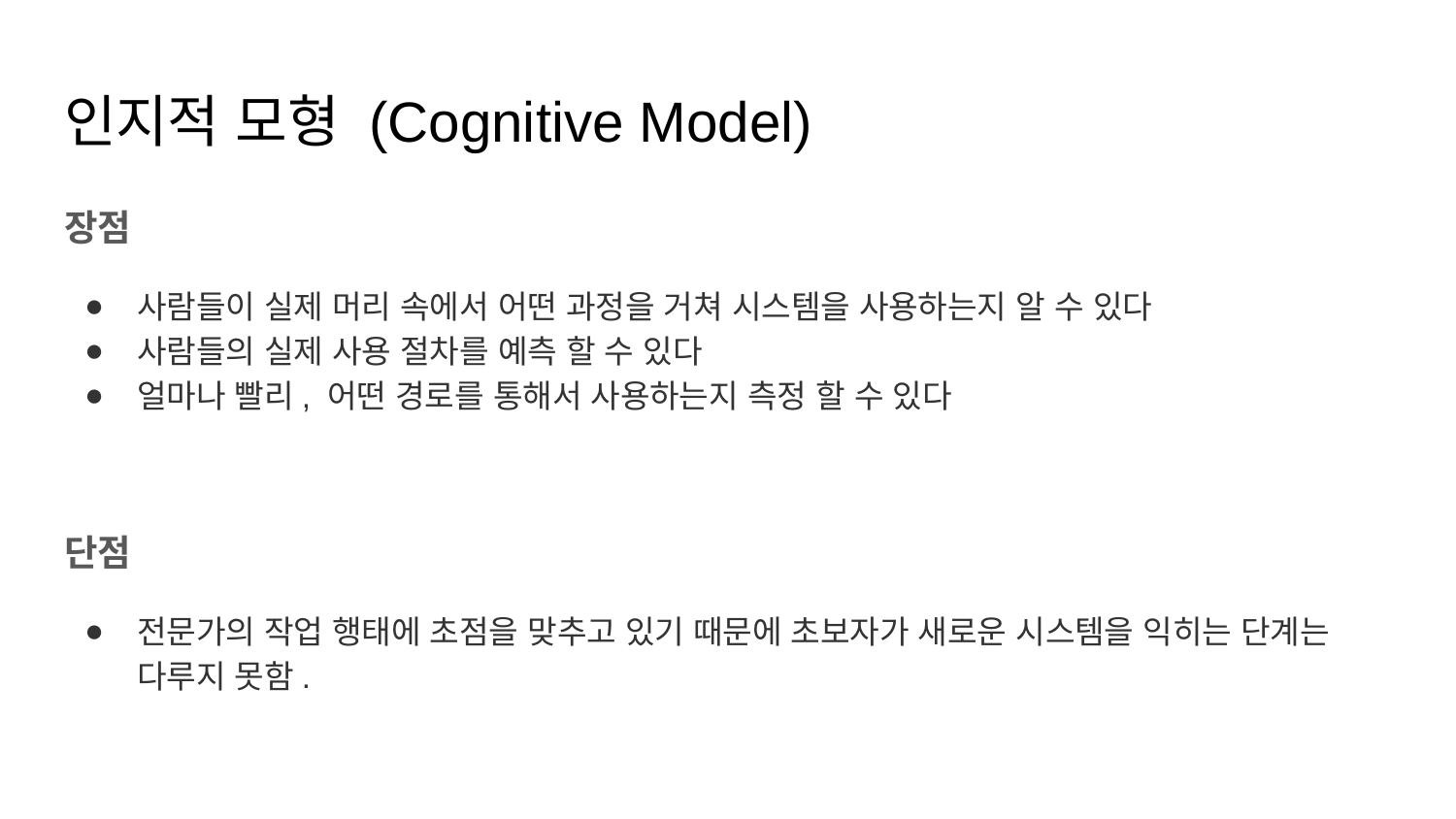

# 인지적 모형 (Cognitive Model)
장점
사람들이 실제 머리 속에서 어떤 과정을 거쳐 시스템을 사용하는지 알 수 있다
사람들의 실제 사용 절차를 예측 할 수 있다
얼마나 빨리, 어떤 경로를 통해서 사용하는지 측정 할 수 있다

단점
전문가의 작업 행태에 초점을 맞추고 있기 때문에 초보자가 새로운 시스템을 익히는 단계는 다루지 못함.